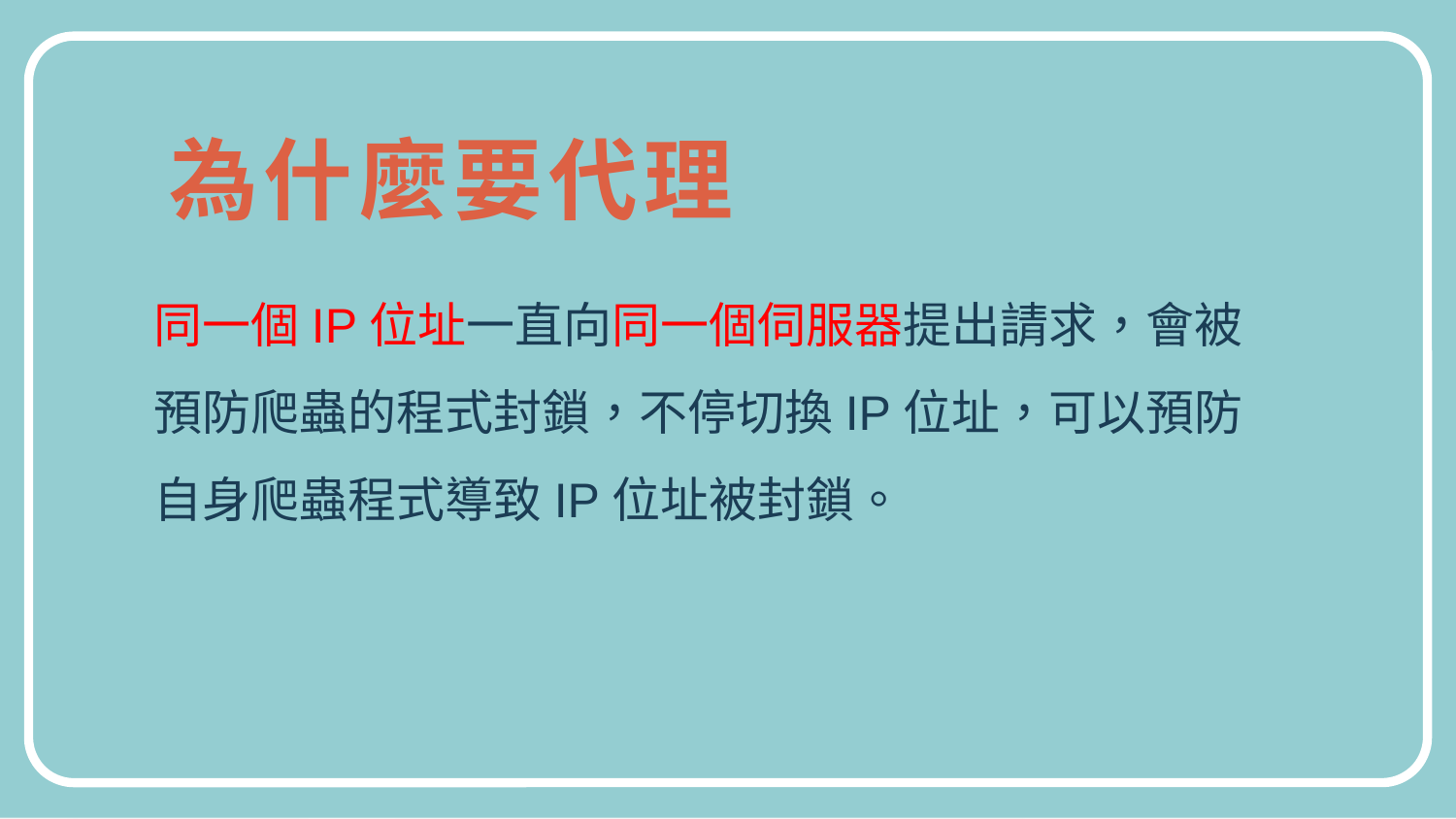

為什麼要代理
同一個IP位址一直向同一個伺服器提出請求，會被預防爬蟲的程式封鎖，不停切換IP位址，可以預防自身爬蟲程式導致IP位址被封鎖。